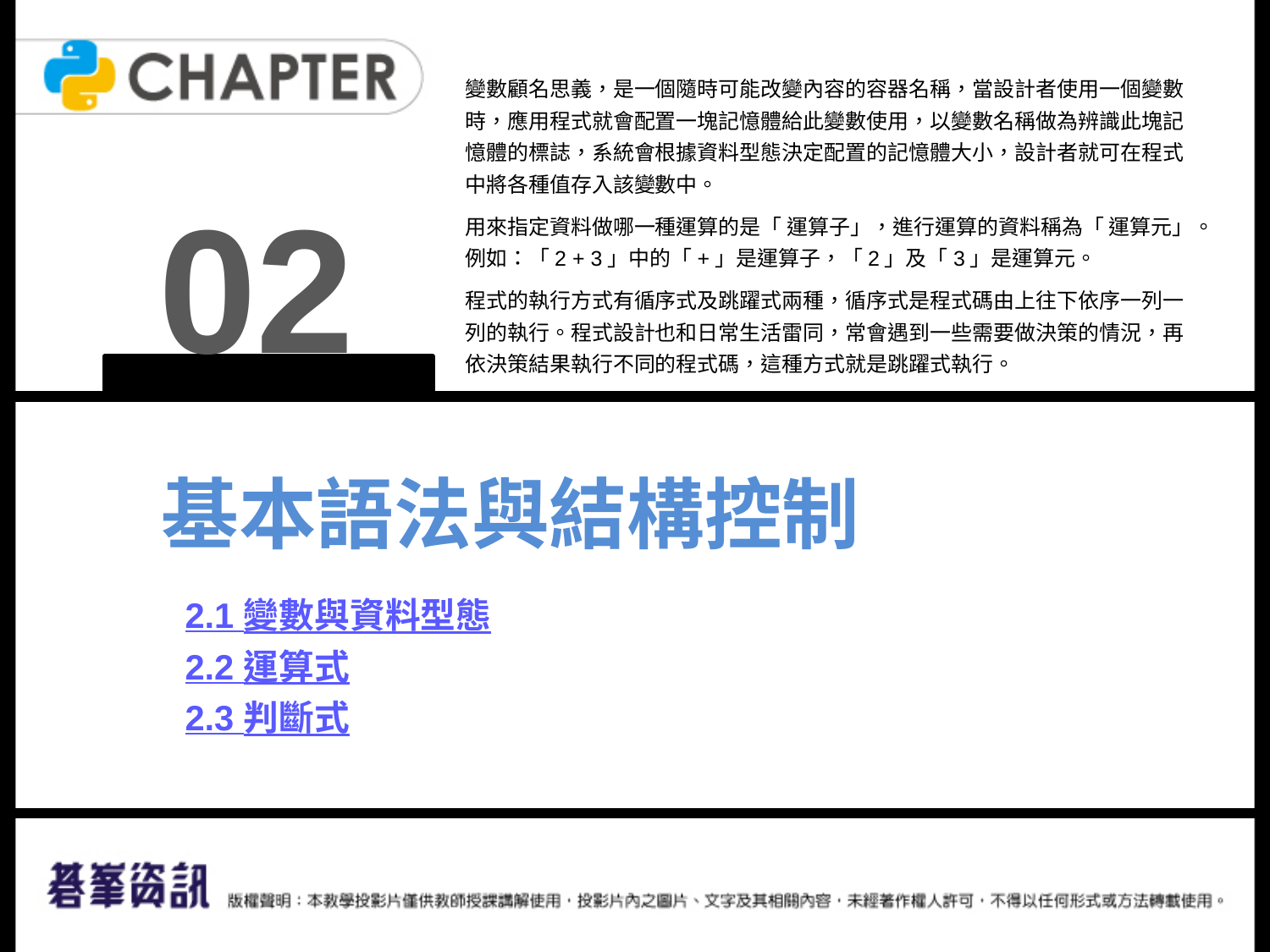

變數顧名思義，是一個隨時可能改變內容的容器名稱，當設計者使用一個變數時，應用程式就會配置一塊記憶體給此變數使用，以變數名稱做為辨識此塊記憶體的標誌，系統會根據資料型態決定配置的記憶體大小，設計者就可在程式中將各種值存入該變數中。
用來指定資料做哪一種運算的是「 運算子」，進行運算的資料稱為「 運算元」。例如：「2 + 3」中的「+」是運算子，「2」及「3」是運算元。
程式的執行方式有循序式及跳躍式兩種，循序式是程式碼由上往下依序一列一列的執行。程式設計也和日常生活雷同，常會遇到一些需要做決策的情況，再依決策結果執行不同的程式碼，這種方式就是跳躍式執行。
02
基本語法與結構控制
2.1 變數與資料型態
2.2 運算式
2.3 判斷式